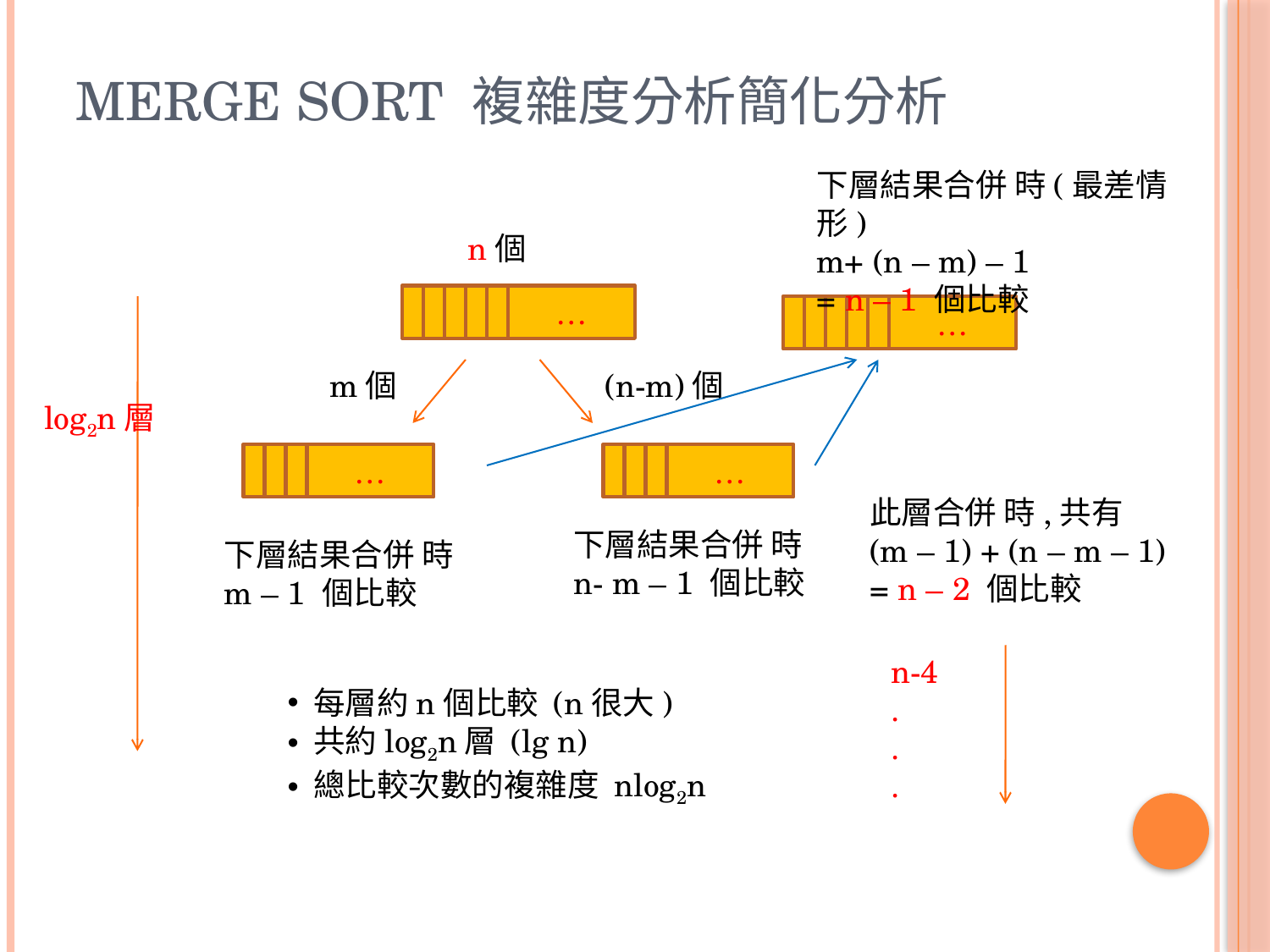

# Merge Sort 複雜度分析簡化分析
下層結果合併 時(最差情形)
m+ (n – m) – 1
= n – 1 個比較
n個

…

…
m個
(n-m)個
log2n層

…

…
此層合併 時,共有
(m – 1) + (n – m – 1)
= n – 2 個比較
下層結果合併 時
n- m – 1 個比較
下層結果合併 時
m – 1 個比較
n-4
.
.
.
 每層約n個比較 (n很大)
 共約log2n層 (lg n)
 總比較次數的複雜度 nlog2n